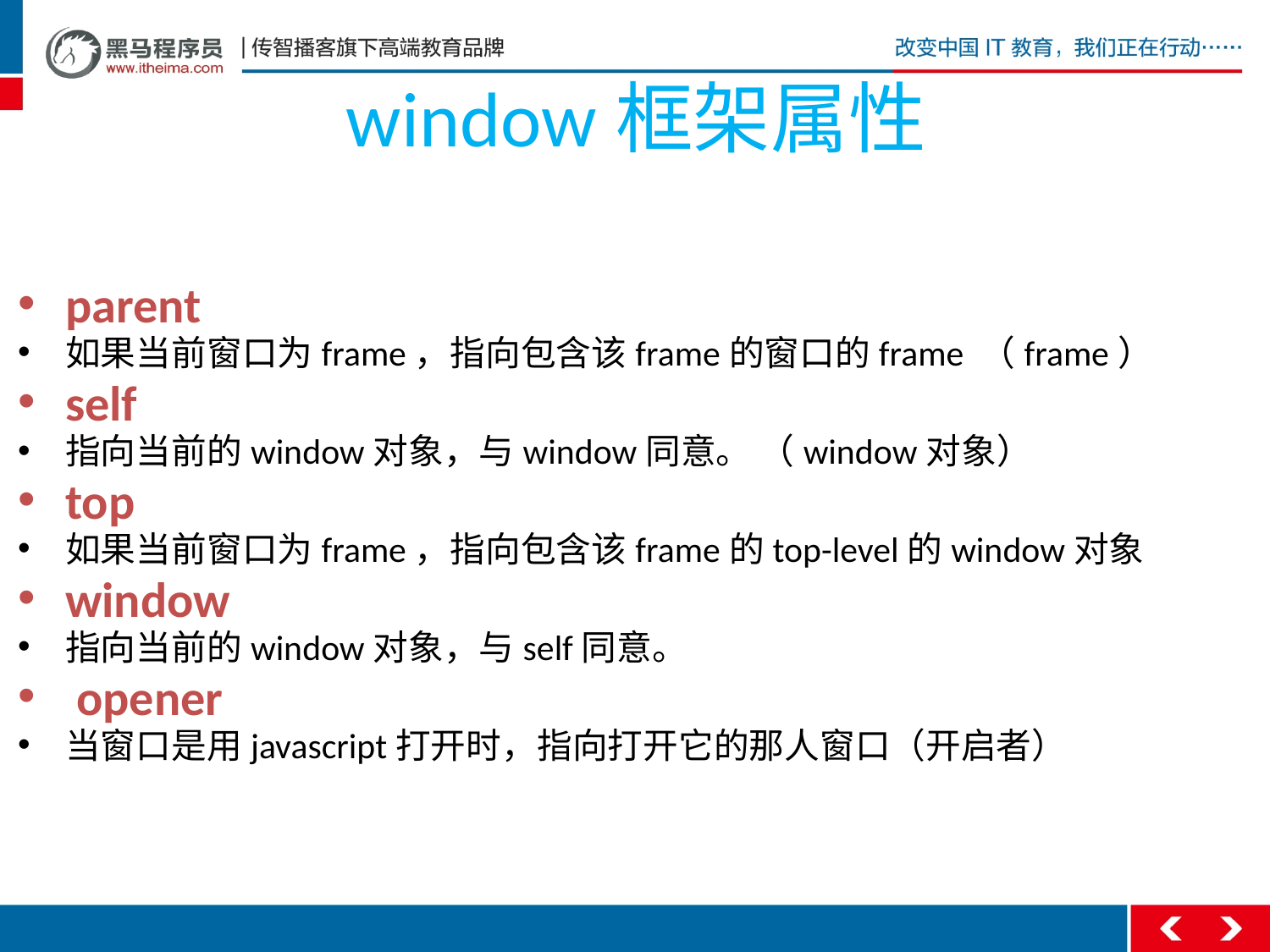

# window框架属性

parent
如果当前窗口为frame，指向包含该frame的窗口的frame （frame）
self
指向当前的window对象，与window同意。 （window对象）
top
如果当前窗口为frame，指向包含该frame的top-level的window对象
window
指向当前的window对象，与self同意。
 opener
当窗口是用javascript打开时，指向打开它的那人窗口（开启者）